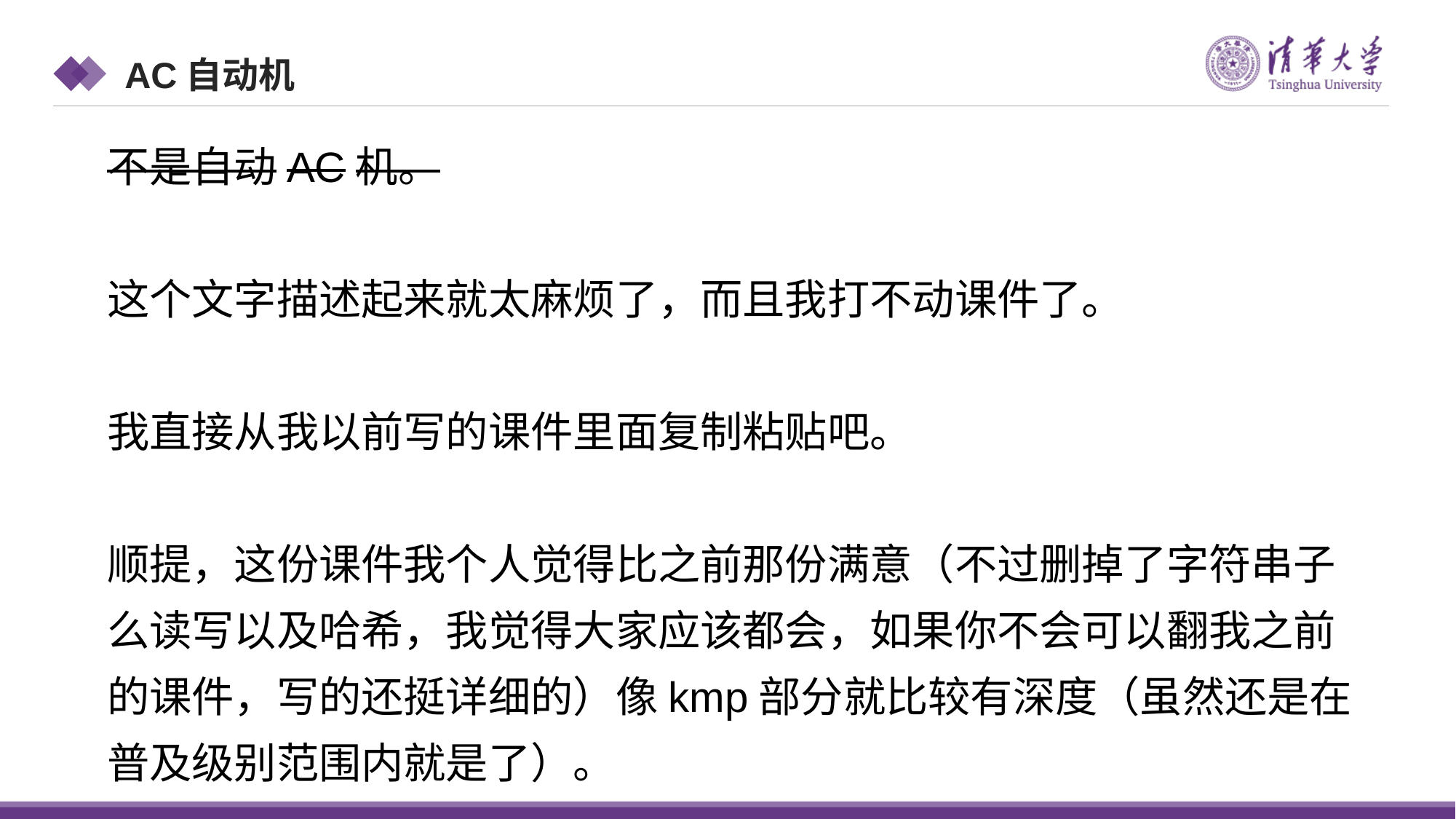

AC自动机
不是自动AC机。

这个文字描述起来就太麻烦了，而且我打不动课件了。

我直接从我以前写的课件里面复制粘贴吧。

顺提，这份课件我个人觉得比之前那份满意（不过删掉了字符串子么读写以及哈希，我觉得大家应该都会，如果你不会可以翻我之前的课件，写的还挺详细的）像kmp部分就比较有深度（虽然还是在普及级别范围内就是了）。